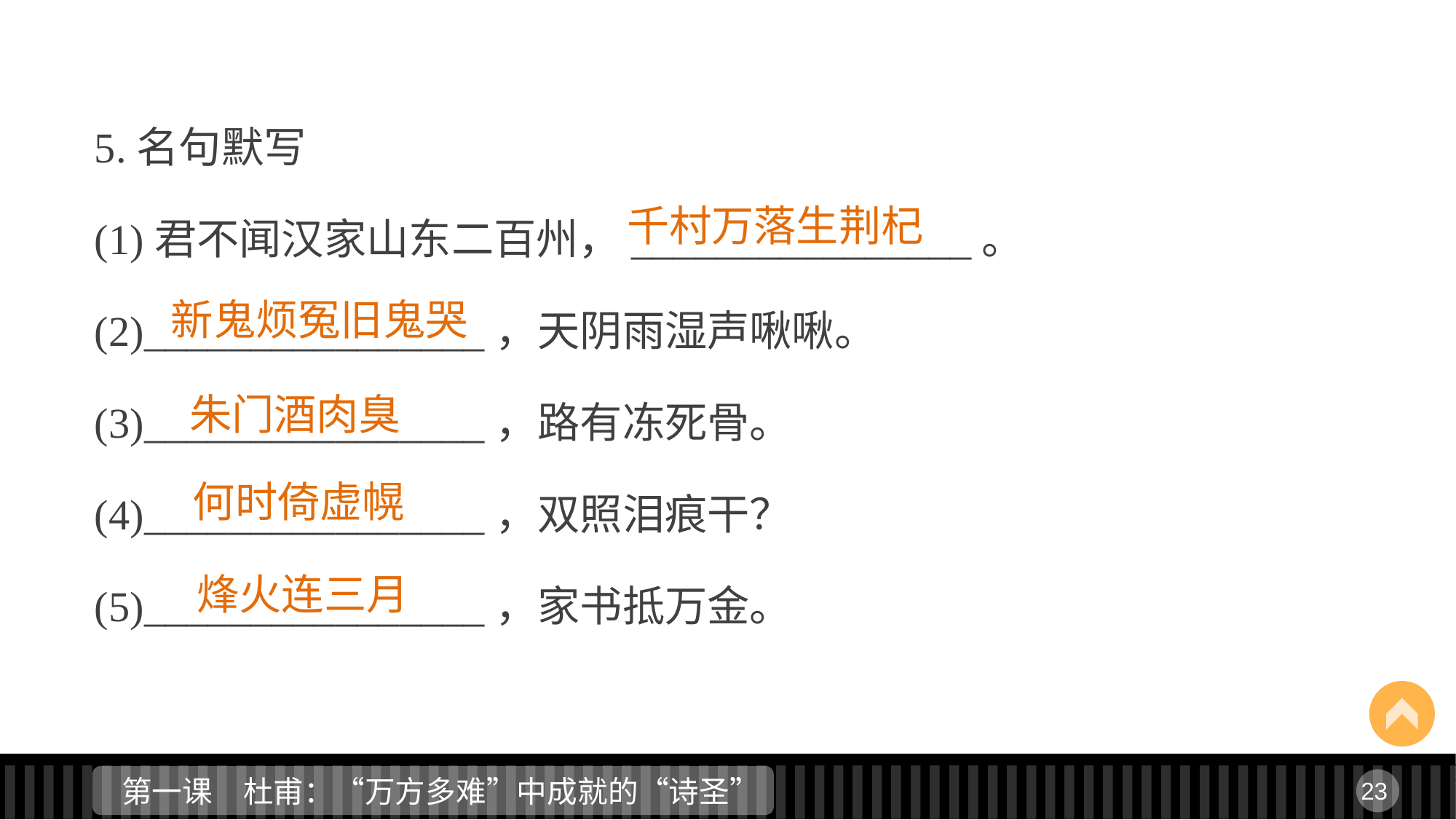

5.名句默写
(1)君不闻汉家山东二百州，________________。
(2)________________，天阴雨湿声啾啾。
(3)________________，路有冻死骨。
(4)________________，双照泪痕干？
(5)________________，家书抵万金。
千村万落生荆杞
新鬼烦冤旧鬼哭
朱门酒肉臭
何时倚虚幌
烽火连三月